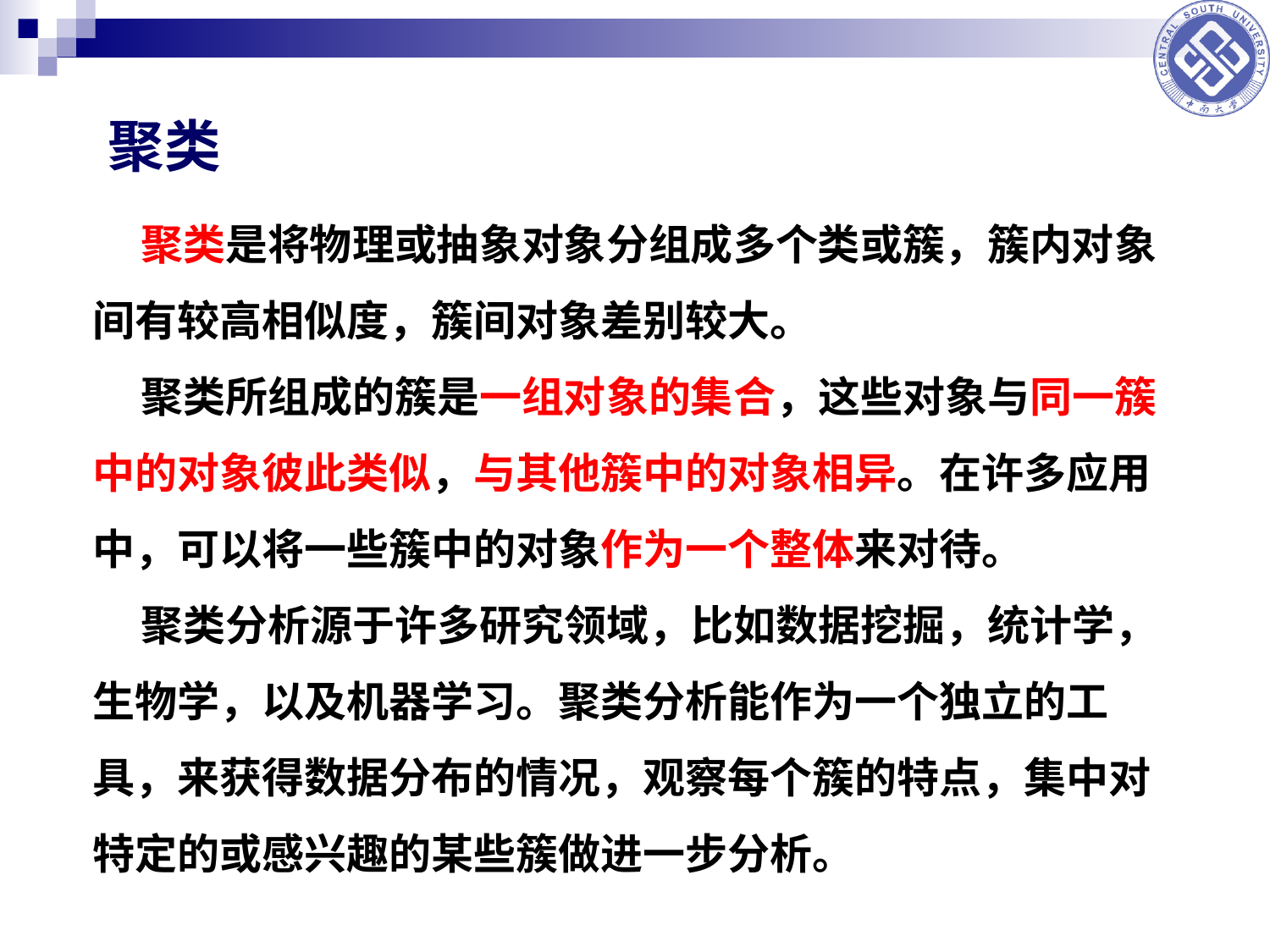

聚类
    聚类是将物理或抽象对象分组成多个类或簇，簇内对象间有较高相似度，簇间对象差别较大。
    聚类所组成的簇是一组对象的集合，这些对象与同一簇中的对象彼此类似，与其他簇中的对象相异。在许多应用中，可以将一些簇中的对象作为一个整体来对待。
    聚类分析源于许多研究领域，比如数据挖掘，统计学，生物学，以及机器学习。聚类分析能作为一个独立的工具，来获得数据分布的情况，观察每个簇的特点，集中对特定的或感兴趣的某些簇做进一步分析。